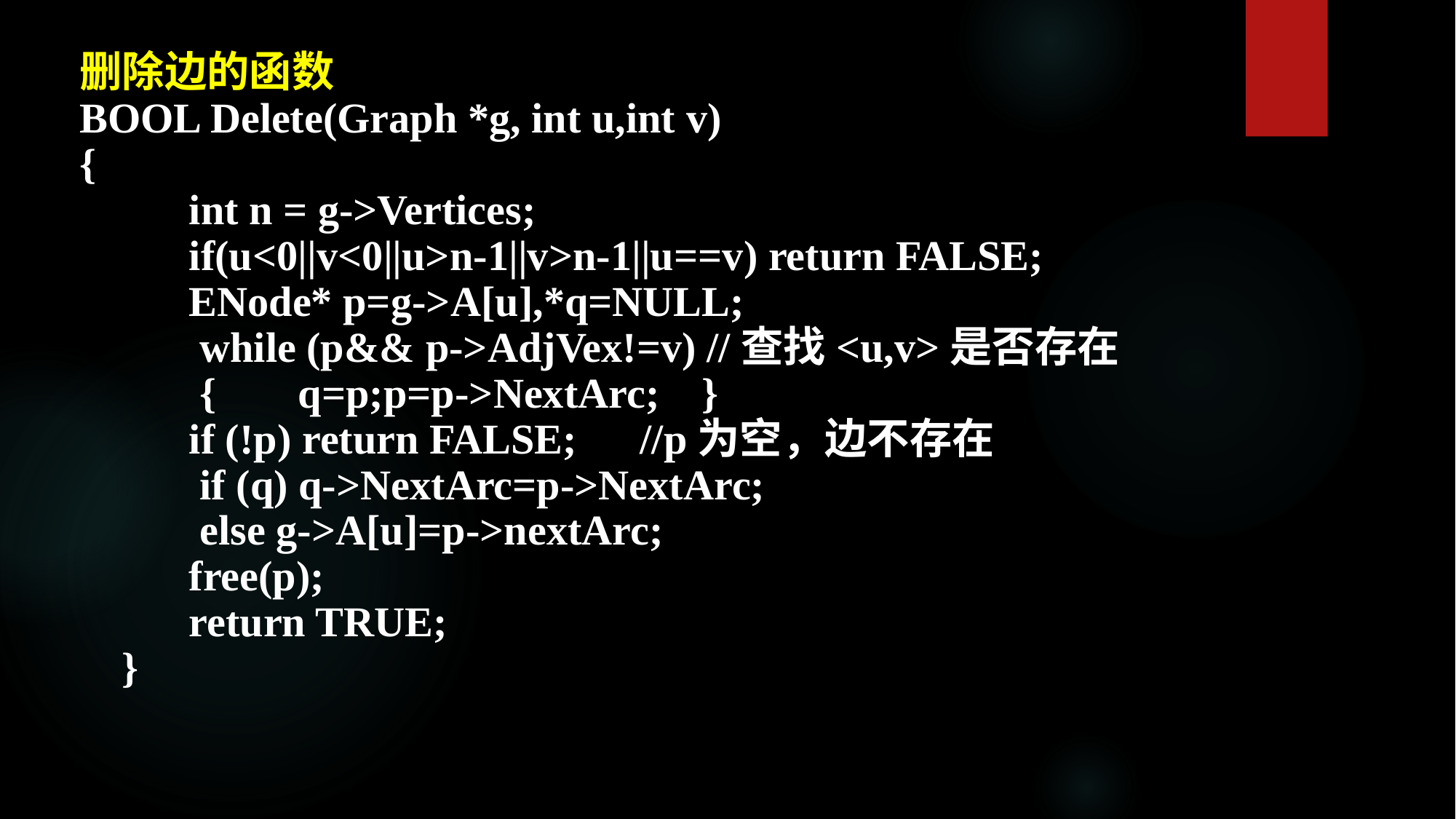

删除边的函数
BOOL Delete(Graph *g, int u,int v)
{
	int n = g->Vertices;
   	if(u<0||v<0||u>n-1||v>n-1||u==v) return FALSE;
  	ENode* p=g->A[u],*q=NULL;
  	 while (p&& p->AdjVex!=v) //查找<u,v>是否存在
  	 {	q=p;p=p->NextArc;    }
    	if (!p) return FALSE;　//p为空，边不存在
   	 if (q) q->NextArc=p->NextArc;
   	 else g->A[u]=p->nextArc;
    	free(p);
	return TRUE;
    }